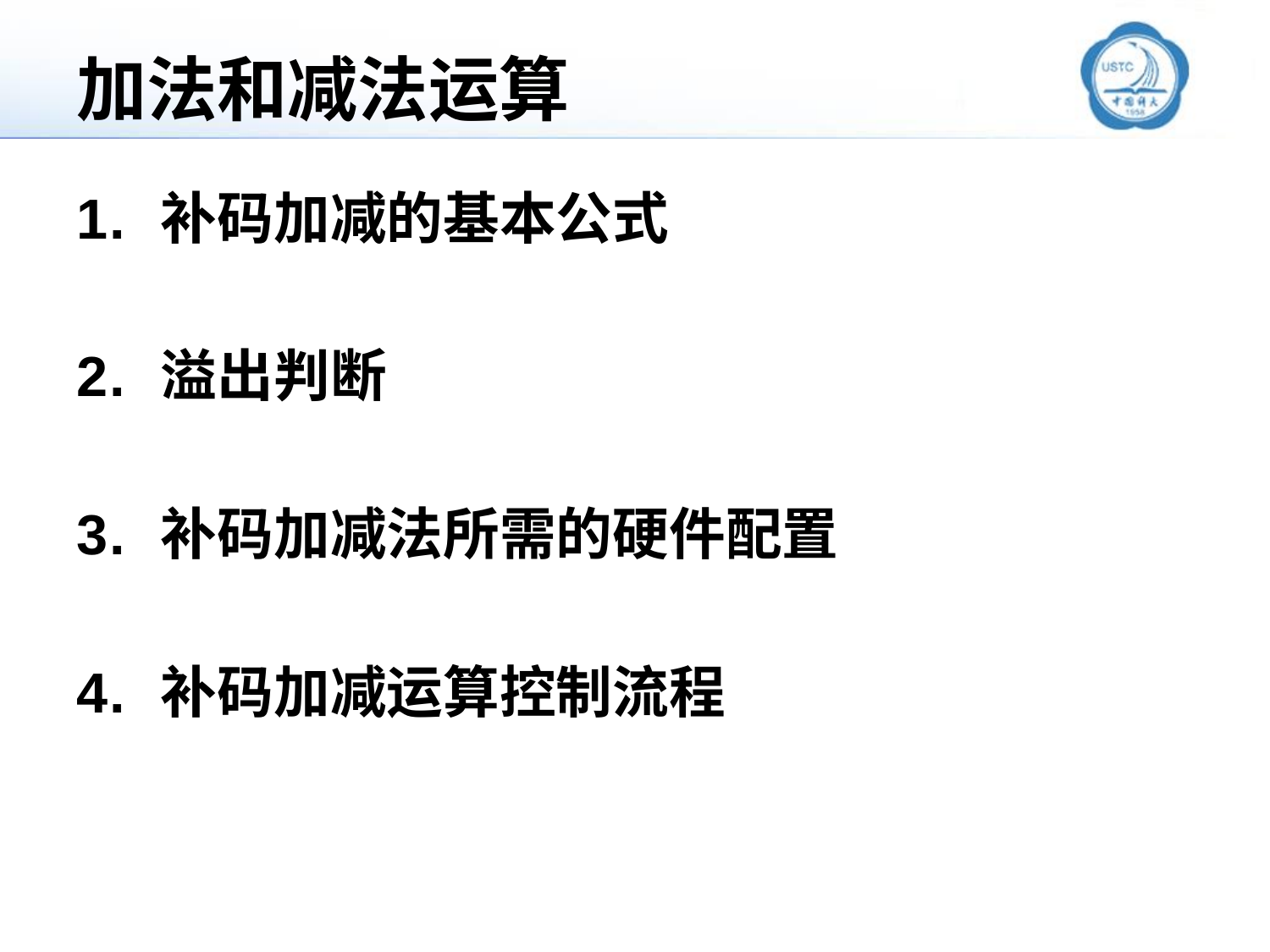

# 加法和减法运算
补码加减的基本公式

溢出判断

补码加减法所需的硬件配置

补码加减运算控制流程